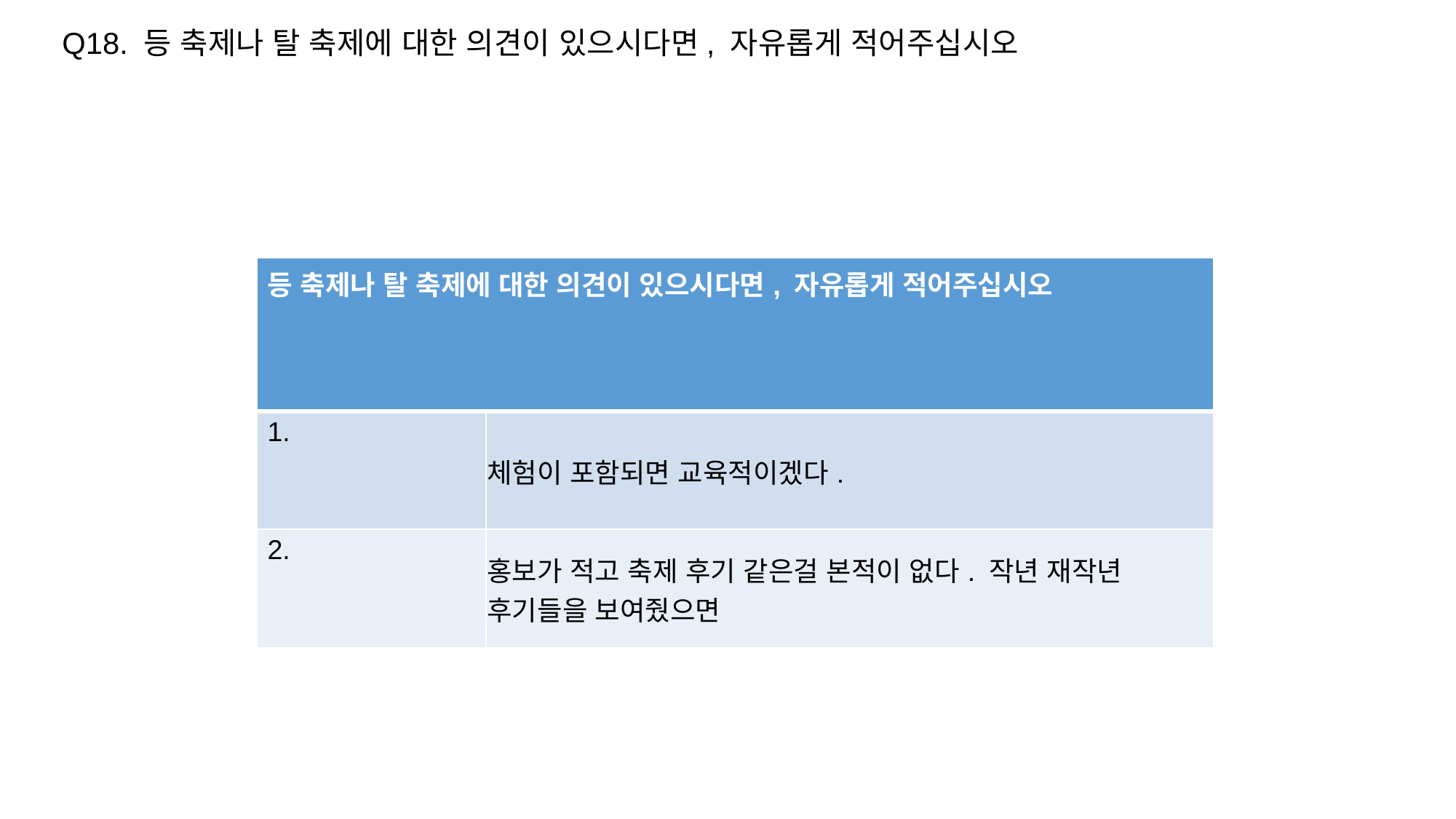

Q18. 등 축제나 탈 축제에 대한 의견이 있으시다면, 자유롭게 적어주십시오
| 등 축제나 탈 축제에 대한 의견이 있으시다면, 자유롭게 적어주십시오 |  |
| --- | --- |
| 1. | 체험이 포함되면 교육적이겠다. |
| 2. | 홍보가 적고 축제 후기 같은걸 본적이 없다. 작년 재작년 후기들을 보여줬으면 |